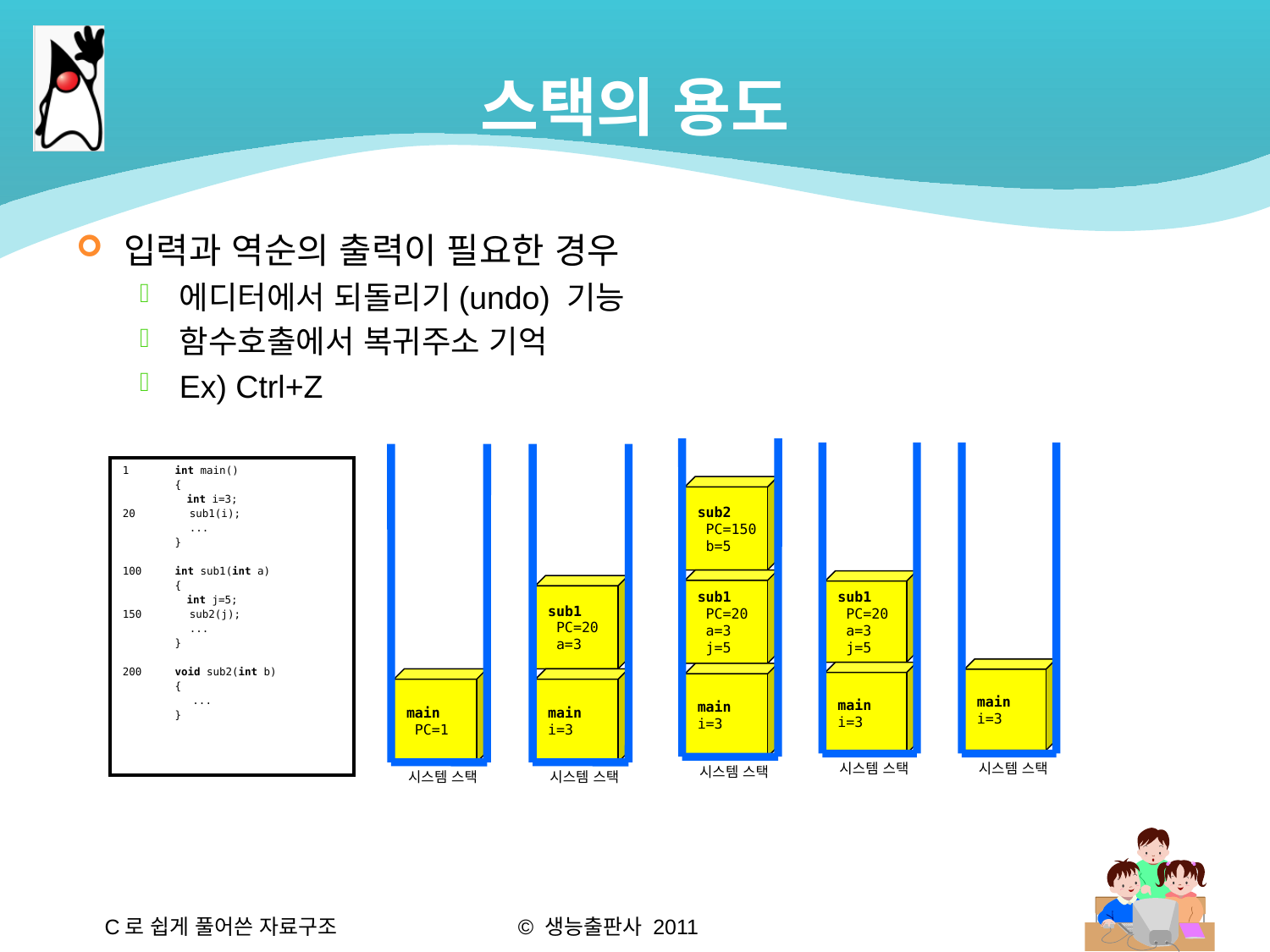

# 스택의 용도
입력과 역순의 출력이 필요한 경우
에디터에서 되돌리기(undo) 기능
함수호출에서 복귀주소 기억
Ex) Ctrl+Z

sub2
 PC=150
 b=5
sub1
 PC=20
 a=3
 j=5
sub1
 PC=20
 a=3
main
i=3
main
 PC=1
main
i=3
시스템 스택
시스템 스택
시스템 스택

sub1
 PC=20
 a=3
 j=5
main
i=3
main
i=3
시스템 스택
시스템 스택
| 1 20 100 150 200 | int main() {     int i=3;      sub1(i);      ... } int sub1(int a) {     int j=5;      sub2(j);      ... } void sub2(int b) {       ... } |
| --- | --- |